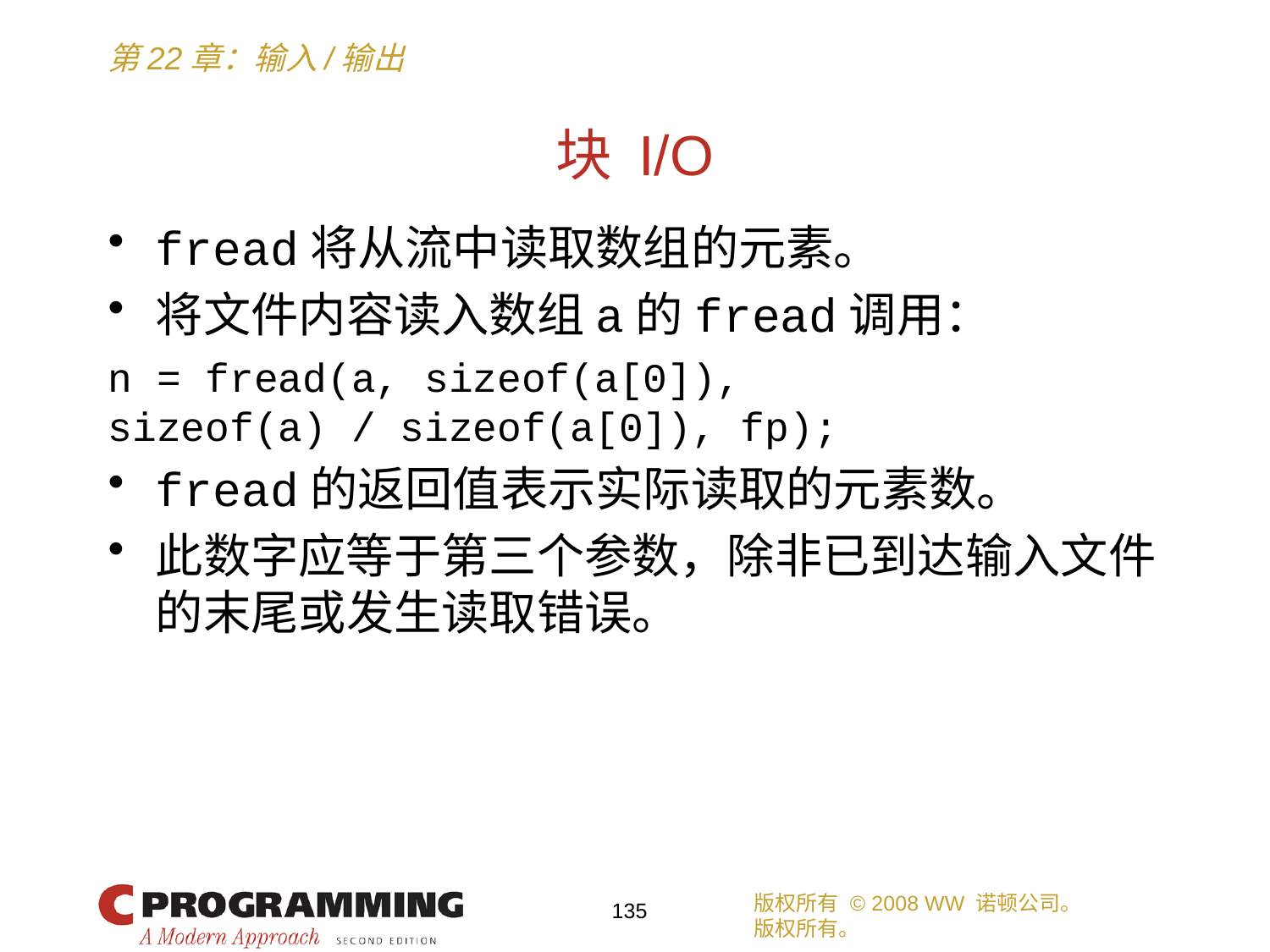

# 块 I/O
fread将从流中读取数组的元素。
将文件内容读入数组a的fread调用：
n = fread(a, sizeof(a[0]),
sizeof(a) / sizeof(a[0]), fp);
fread的返回值表示实际读取的元素数。
此数字应等于第三个参数，除非已到达输入文件的末尾或发生读取错误。

版权所有 © 2008 WW 诺顿公司。
版权所有。
135